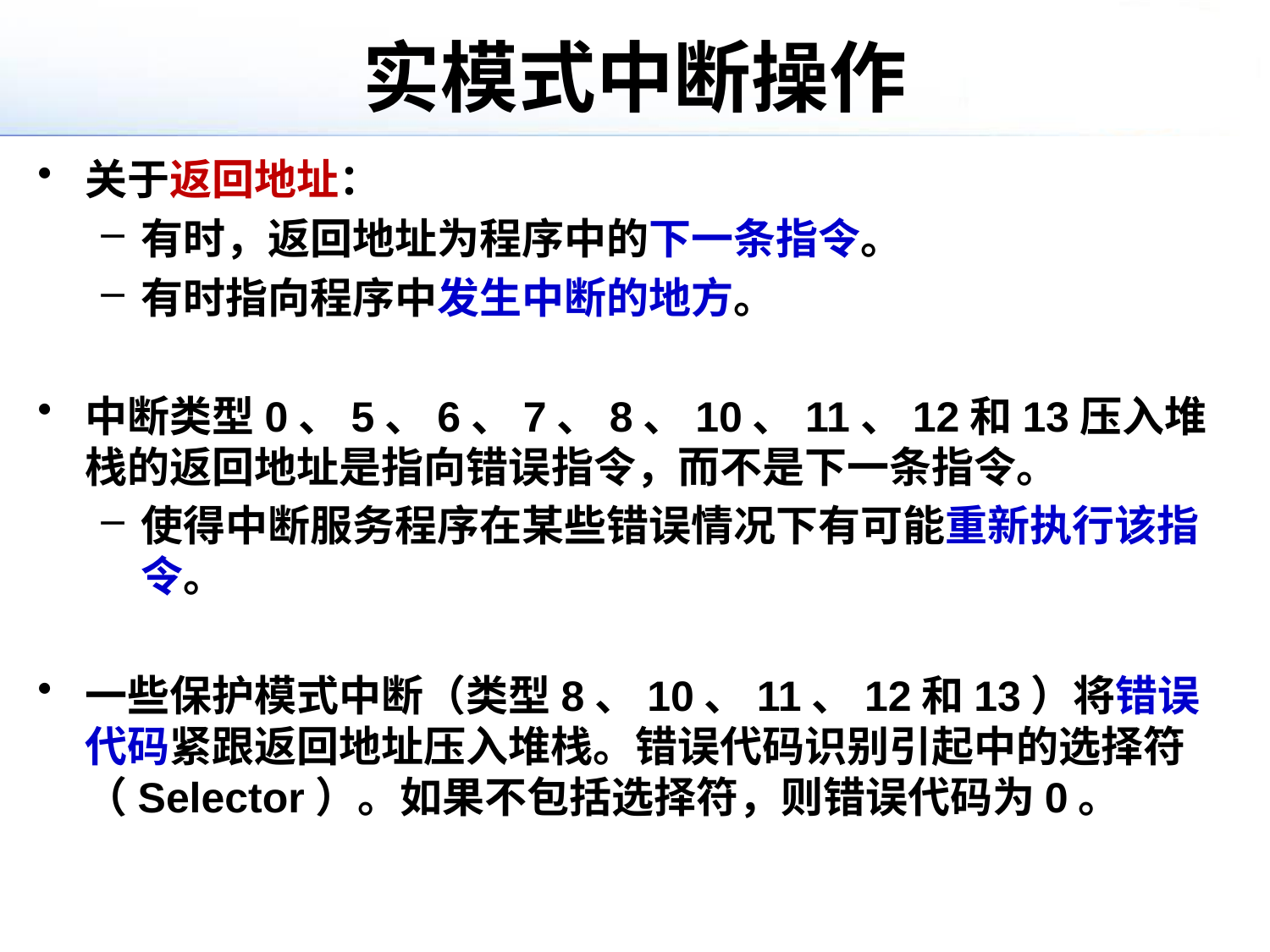

# 实模式中断操作
关于返回地址：
有时，返回地址为程序中的下一条指令。
有时指向程序中发生中断的地方。

中断类型0、5、6、7、8、10、11、12和13压入堆栈的返回地址是指向错误指令，而不是下一条指令。
使得中断服务程序在某些错误情况下有可能重新执行该指令。

一些保护模式中断（类型8、10、11、12和13）将错误代码紧跟返回地址压入堆栈。错误代码识别引起中的选择符（Selector）。如果不包括选择符，则错误代码为0。